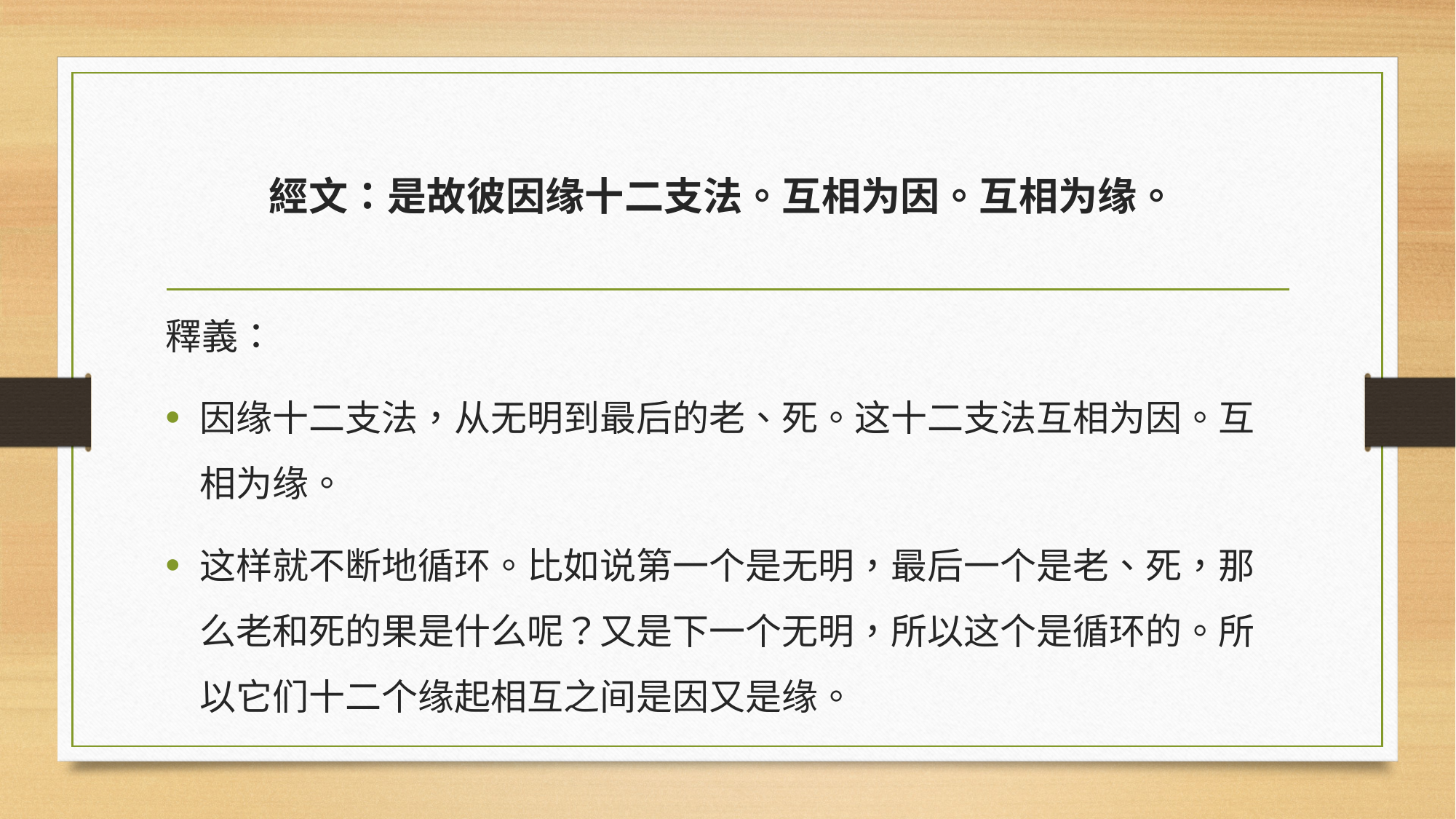

# 經文：是故彼因缘十二支法。互相为因。互相为缘。
釋義：
因缘十二支法，从无明到最后的老、死。这十二支法互相为因。互相为缘。
这样就不断地循环。比如说第一个是无明，最后一个是老、死，那么老和死的果是什么呢？又是下一个无明，所以这个是循环的。所以它们十二个缘起相互之间是因又是缘。